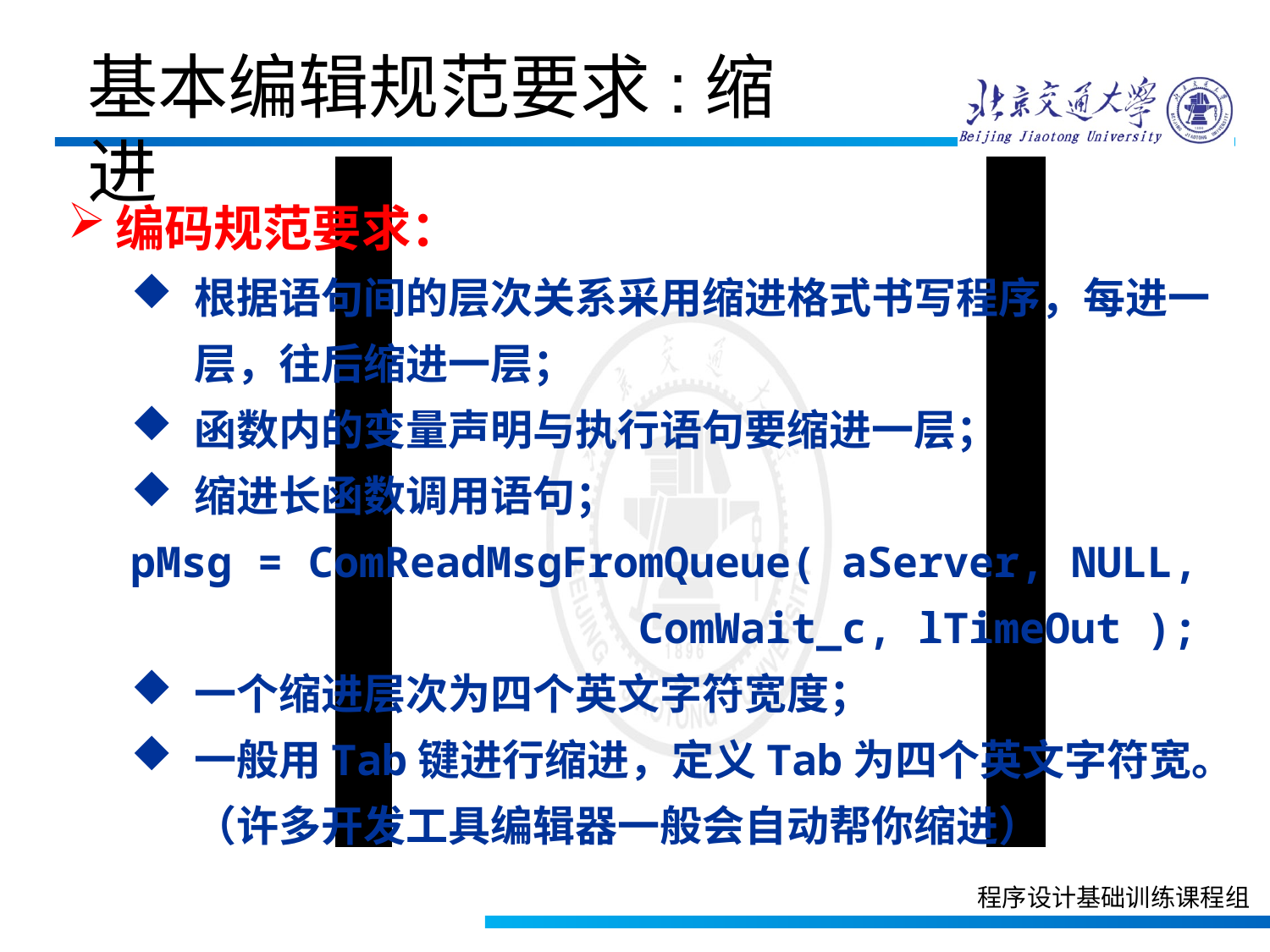

基本编辑规范要求:缩进
编码规范要求：
根据语句间的层次关系采用缩进格式书写程序，每进一层，往后缩进一层；
函数内的变量声明与执行语句要缩进一层；
缩进长函数调用语句；
pMsg = ComReadMsgFromQueue( aServer, NULL,
                    ComWait_c, lTimeOut );
一个缩进层次为四个英文字符宽度；
一般用Tab键进行缩进，定义Tab为四个英文字符宽。（许多开发工具编辑器一般会自动帮你缩进）
程序设计基础训练课程组